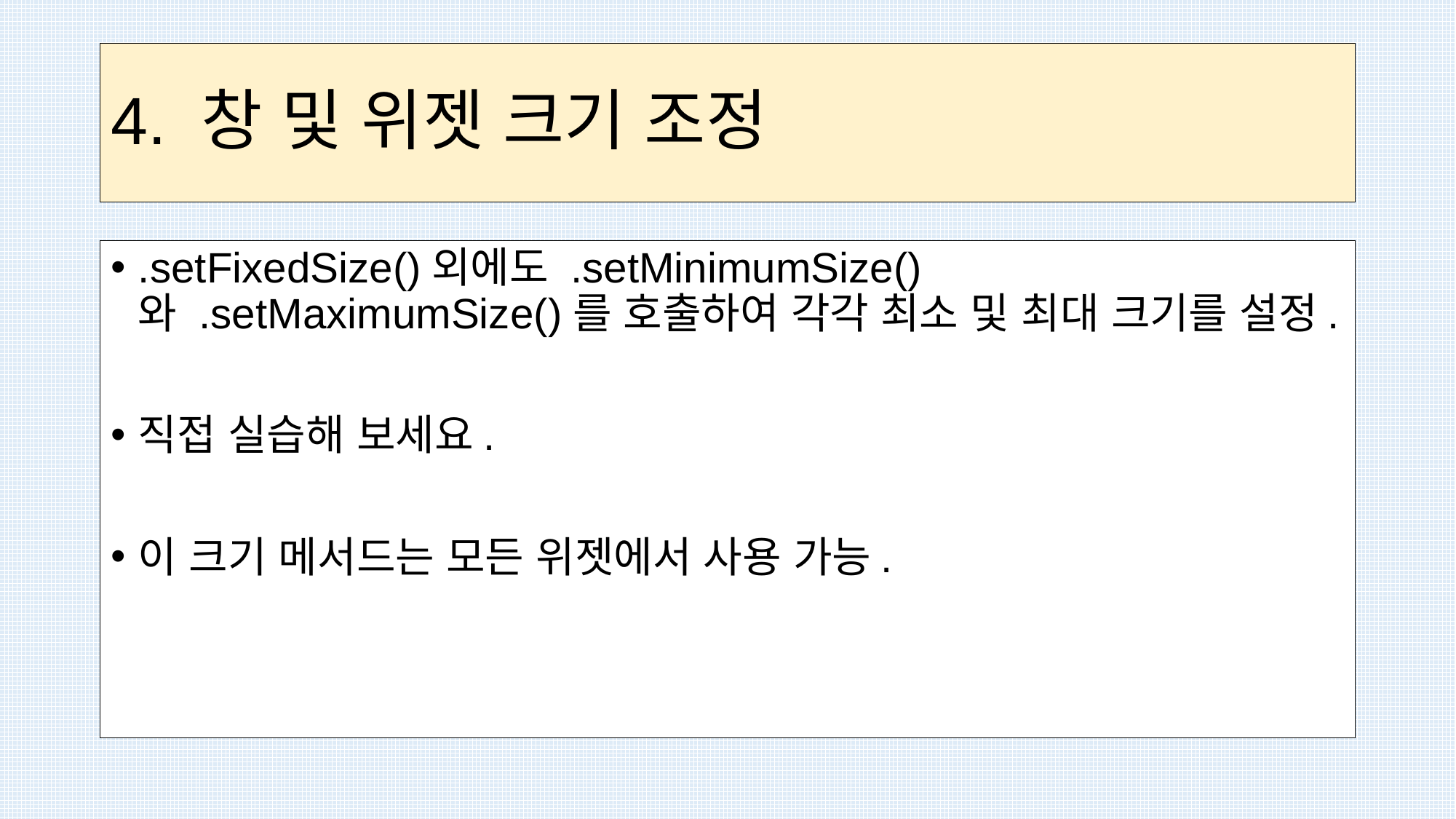

# 4. 창 및 위젯 크기 조정
.setFixedSize()외에도 .setMinimumSize()와 .setMaximumSize()를 호출하여 각각 최소 및 최대 크기를 설정.

직접 실습해 보세요.

이 크기 메서드는 모든 위젯에서 사용 가능.